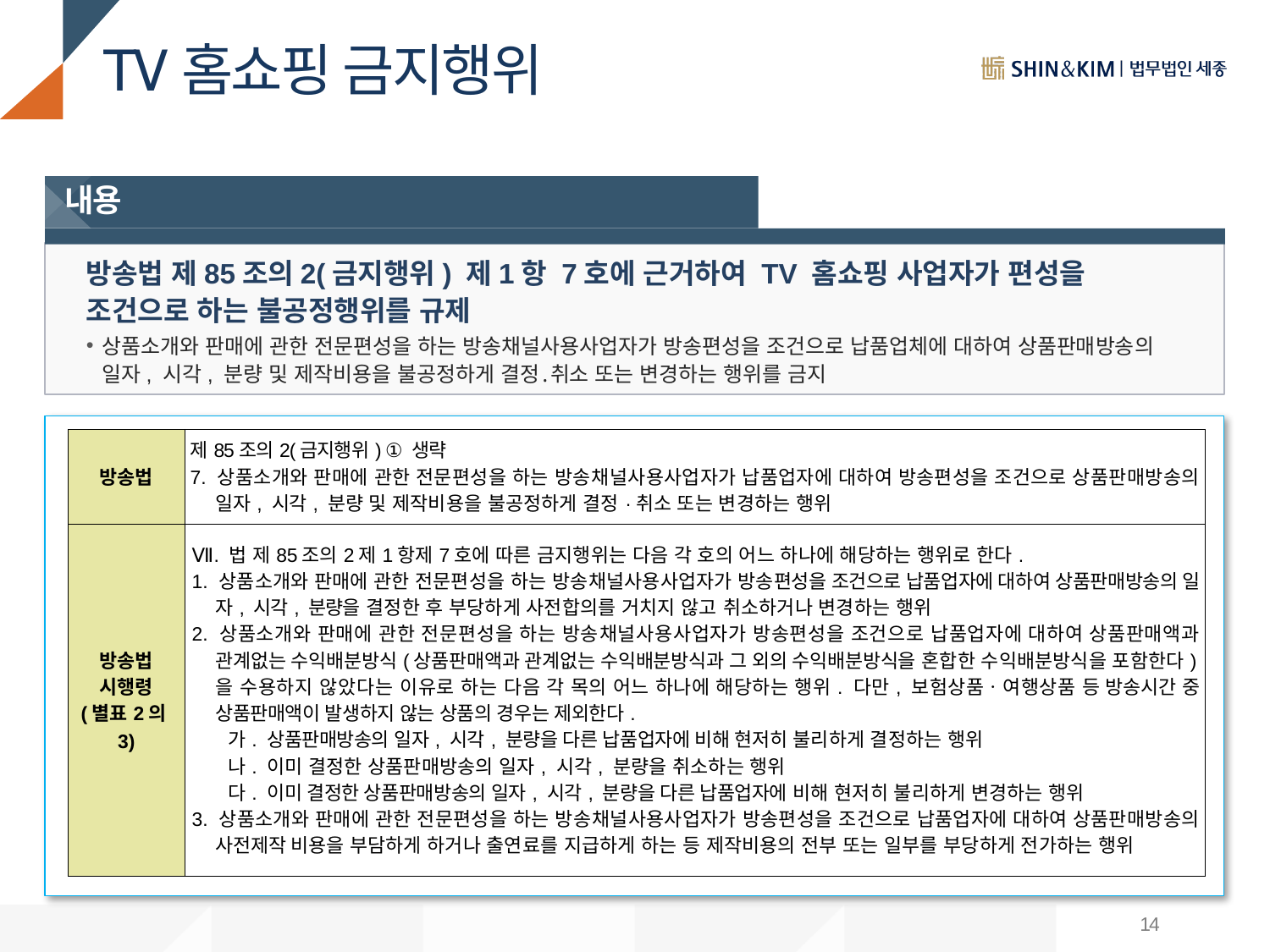

# TV홈쇼핑 금지행위

내용

방송법 제85조의2(금지행위) 제1항 7호에 근거하여 TV 홈쇼핑 사업자가 편성을 조건으로 하는 불공정행위를 규제
상품소개와 판매에 관한 전문편성을 하는 방송채널사용사업자가 방송편성을 조건으로 납품업체에 대하여 상품판매방송의 일자, 시각, 분량 및 제작비용을 불공정하게 결정․취소 또는 변경하는 행위를 금지

| 방송법 | 제85조의2(금지행위) ① 생략 7. 상품소개와 판매에 관한 전문편성을 하는 방송채널사용사업자가 납품업자에 대하여 방송편성을 조건으로 상품판매방송의 일자, 시각, 분량 및 제작비용을 불공정하게 결정·취소 또는 변경하는 행위 |
| --- | --- |
| 방송법 시행령 (별표2의3) | Ⅶ. 법 제85조의2제1항제7호에 따른 금지행위는 다음 각 호의 어느 하나에 해당하는 행위로 한다. 1. 상품소개와 판매에 관한 전문편성을 하는 방송채널사용사업자가 방송편성을 조건으로 납품업자에 대하여 상품판매방송의 일자, 시각, 분량을 결정한 후 부당하게 사전합의를 거치지 않고 취소하거나 변경하는 행위 2. 상품소개와 판매에 관한 전문편성을 하는 방송채널사용사업자가 방송편성을 조건으로 납품업자에 대하여 상품판매액과 관계없는 수익배분방식(상품판매액과 관계없는 수익배분방식과 그 외의 수익배분방식을 혼합한 수익배분방식을 포함한다)을 수용하지 않았다는 이유로 하는 다음 각 목의 어느 하나에 해당하는 행위. 다만, 보험상품ㆍ여행상품 등 방송시간 중 상품판매액이 발생하지 않는 상품의 경우는 제외한다. 가. 상품판매방송의 일자, 시각, 분량을 다른 납품업자에 비해 현저히 불리하게 결정하는 행위 나. 이미 결정한 상품판매방송의 일자, 시각, 분량을 취소하는 행위 다. 이미 결정한 상품판매방송의 일자, 시각, 분량을 다른 납품업자에 비해 현저히 불리하게 변경하는 행위 3. 상품소개와 판매에 관한 전문편성을 하는 방송채널사용사업자가 방송편성을 조건으로 납품업자에 대하여 상품판매방송의 사전제작 비용을 부담하게 하거나 출연료를 지급하게 하는 등 제작비용의 전부 또는 일부를 부당하게 전가하는 행위 |